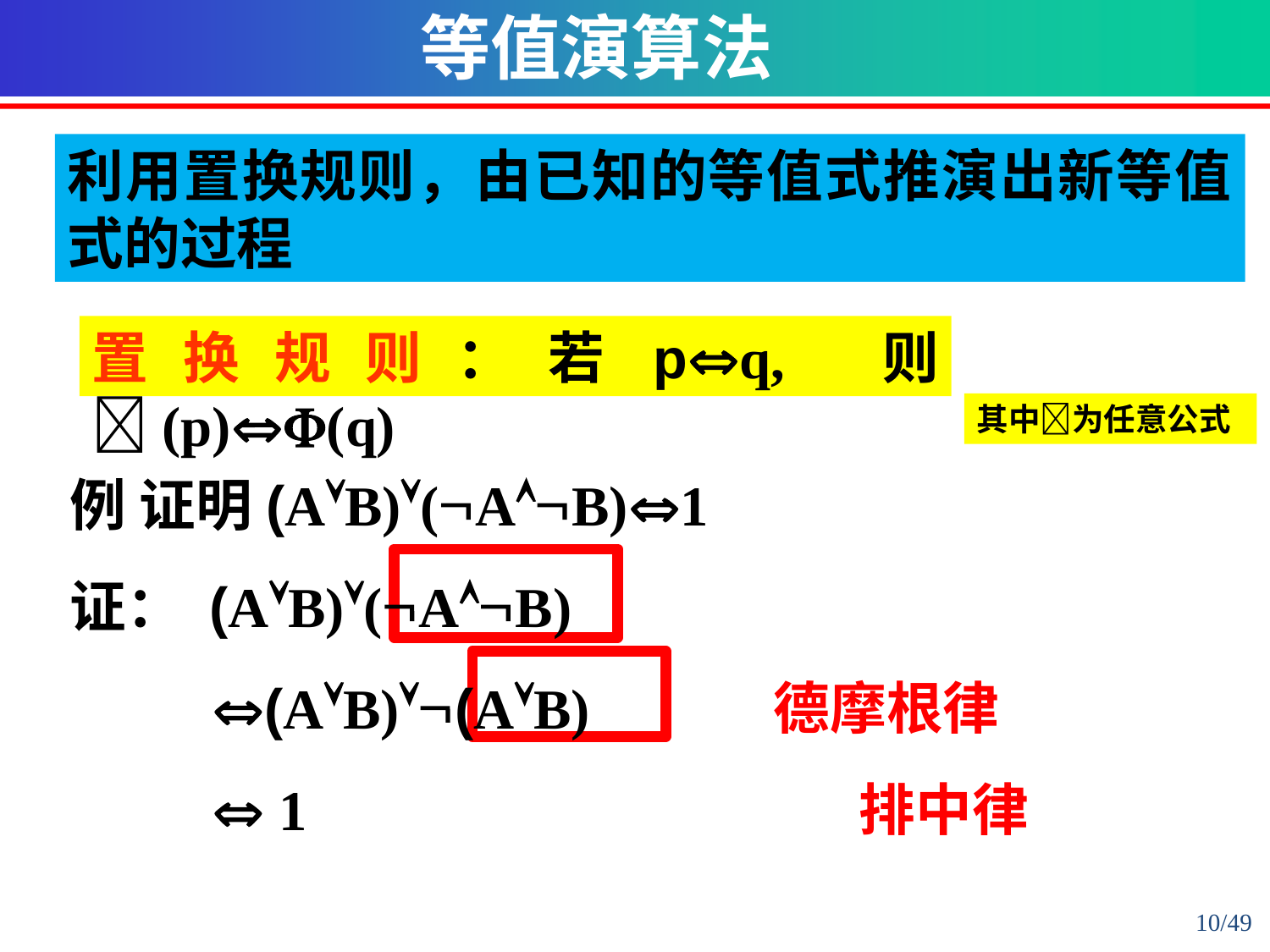

等值演算法
利用置换规则，由已知的等值式推演出新等值式的过程
置换规则：若p⇔q, 则Φ(p)⇔Φ(q)
其中Φ为任意公式
例 证明(A∨B)∨(¬A∧¬B)⇔1
证： (A∨B)∨(¬A∧¬B)
          ⇔(A∨B)∨¬(A∨B)            德摩根律
          ⇔ 1                                      排中律

10/49